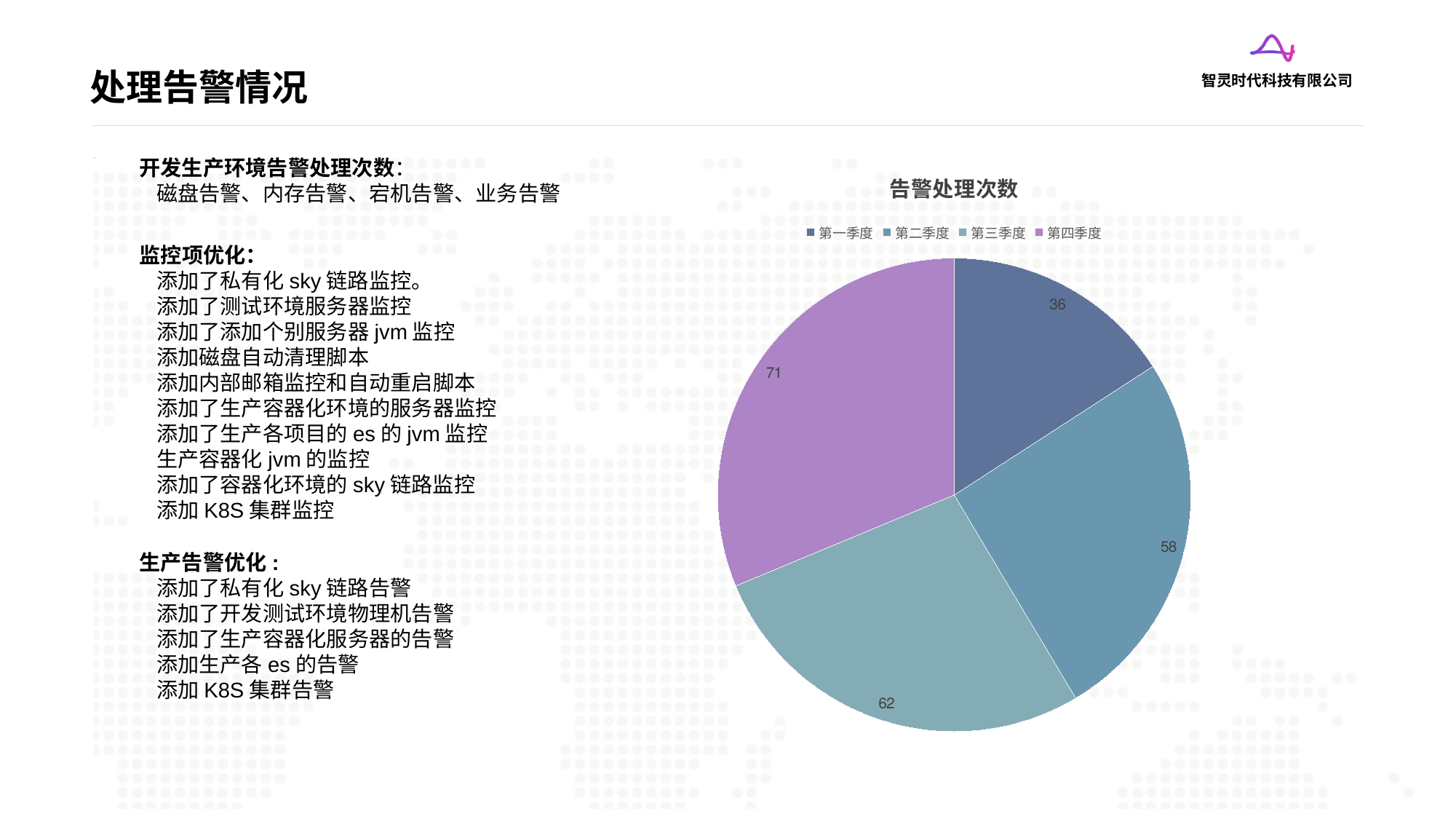

# 处理告警情况
开发生产环境告警处理次数：
  磁盘告警、内存告警、宕机告警、业务告警

### Chart: 告警处理次数

| Category | 告警次数 |
|---|---|
| 第一季度 | 36.0 |
| 第二季度 | 58.0 |
| 第三季度 | 62.0 |
| 第四季度 | 71.0 |
监控项优化：
  添加了私有化sky链路监控。
  添加了测试环境服务器监控
  添加了添加个别服务器jvm监控
  添加磁盘自动清理脚本
  添加内部邮箱监控和自动重启脚本
  添加了生产容器化环境的服务器监控
  添加了生产各项目的es的jvm监控
  生产容器化jvm的监控
  添加了容器化环境的sky链路监控
  添加K8S集群监控
生产告警优化:
  添加了私有化sky链路告警
  添加了开发测试环境物理机告警
  添加了生产容器化服务器的告警
  添加生产各es的告警
  添加K8S集群告警